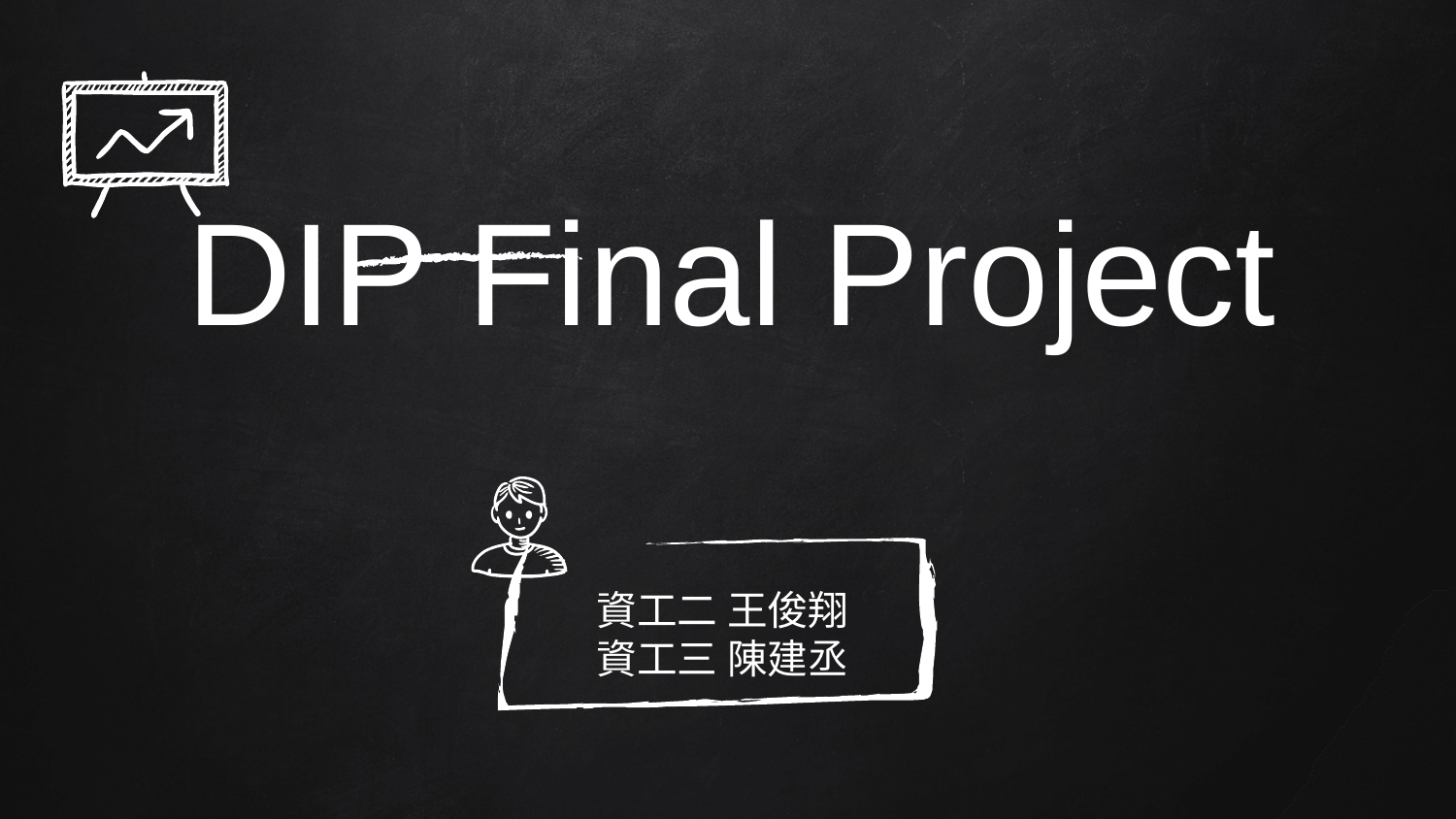

# DIP Final Project

資工二 王俊翔
資工三 陳建丞